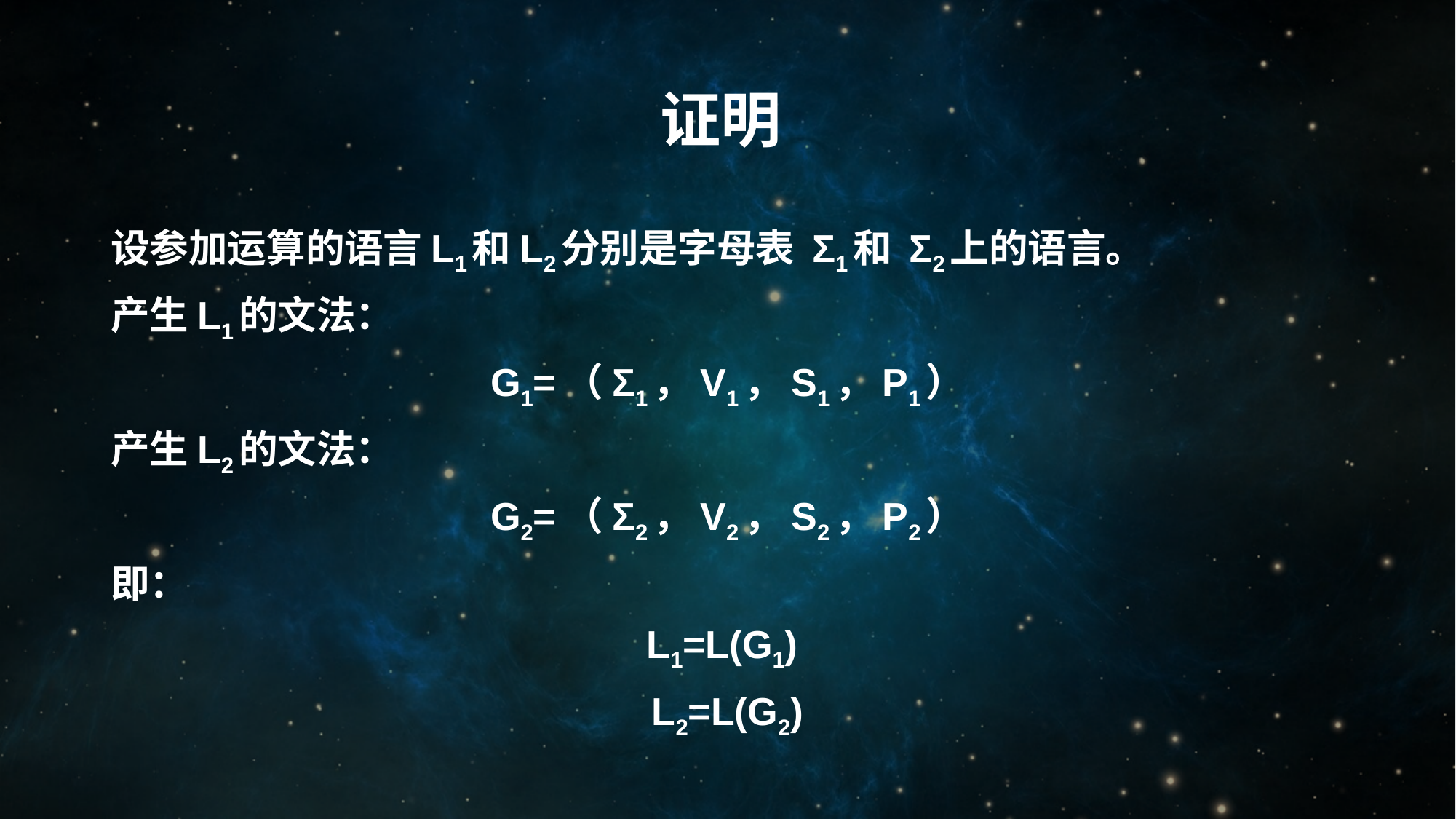

# 证明
设参加运算的语言L1和L2分别是字母表 Σ1和 Σ2上的语言。
产生L1的文法：
G1=（Σ1，V1，S1，P1）
产生L2的文法：
G2=（Σ2，V2，S2，P2）
即：
L1=L(G1)
L2=L(G2)